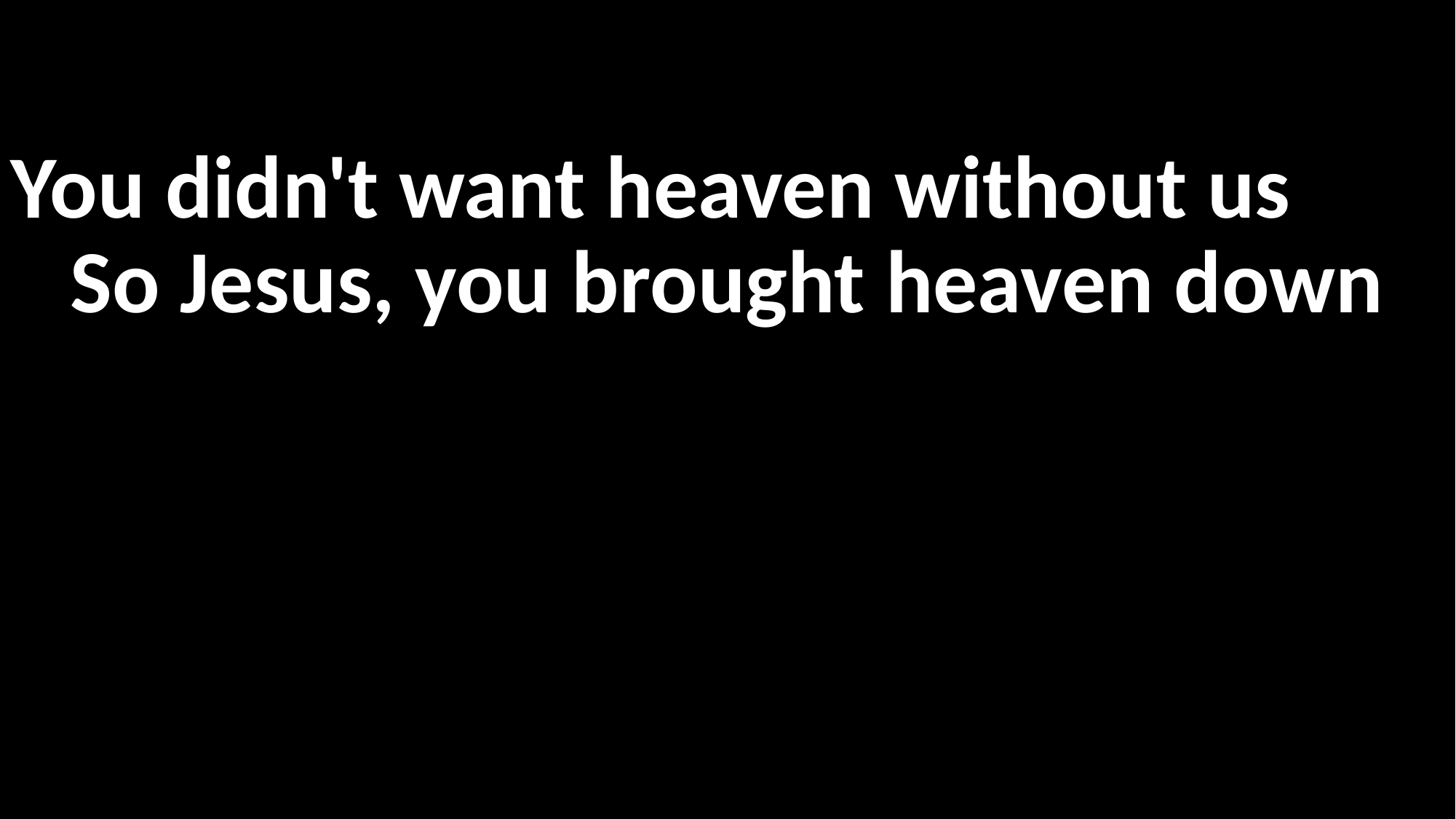

You didn't want heaven without us
So Jesus, you brought heaven down
우리 죄보다 크신 사랑
그 무엇도 끊지 못해